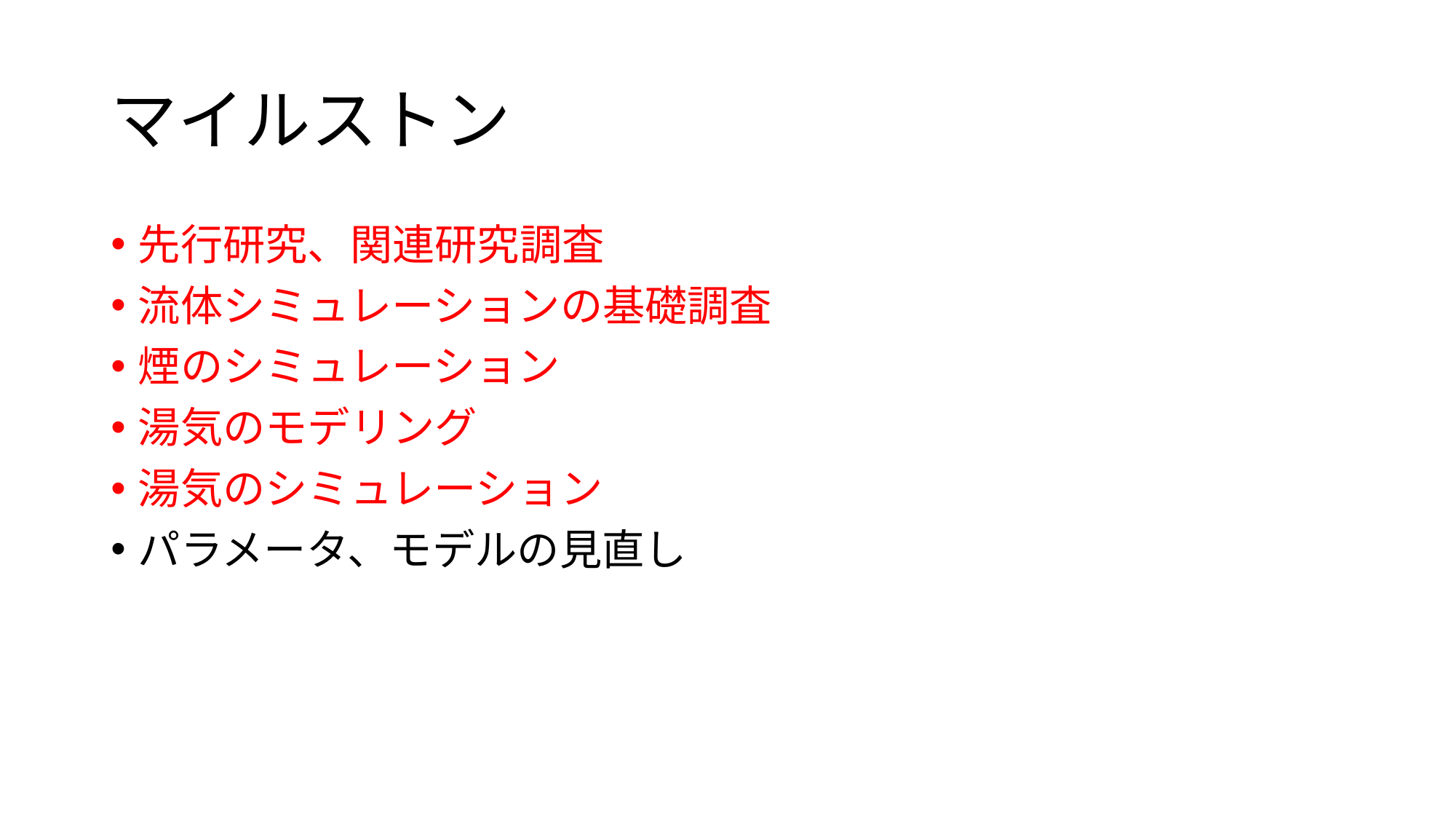

# マイルストン
先行研究、関連研究調査
流体シミュレーションの基礎調査
煙のシミュレーション
湯気のモデリング
湯気のシミュレーション
パラメータ、モデルの見直し